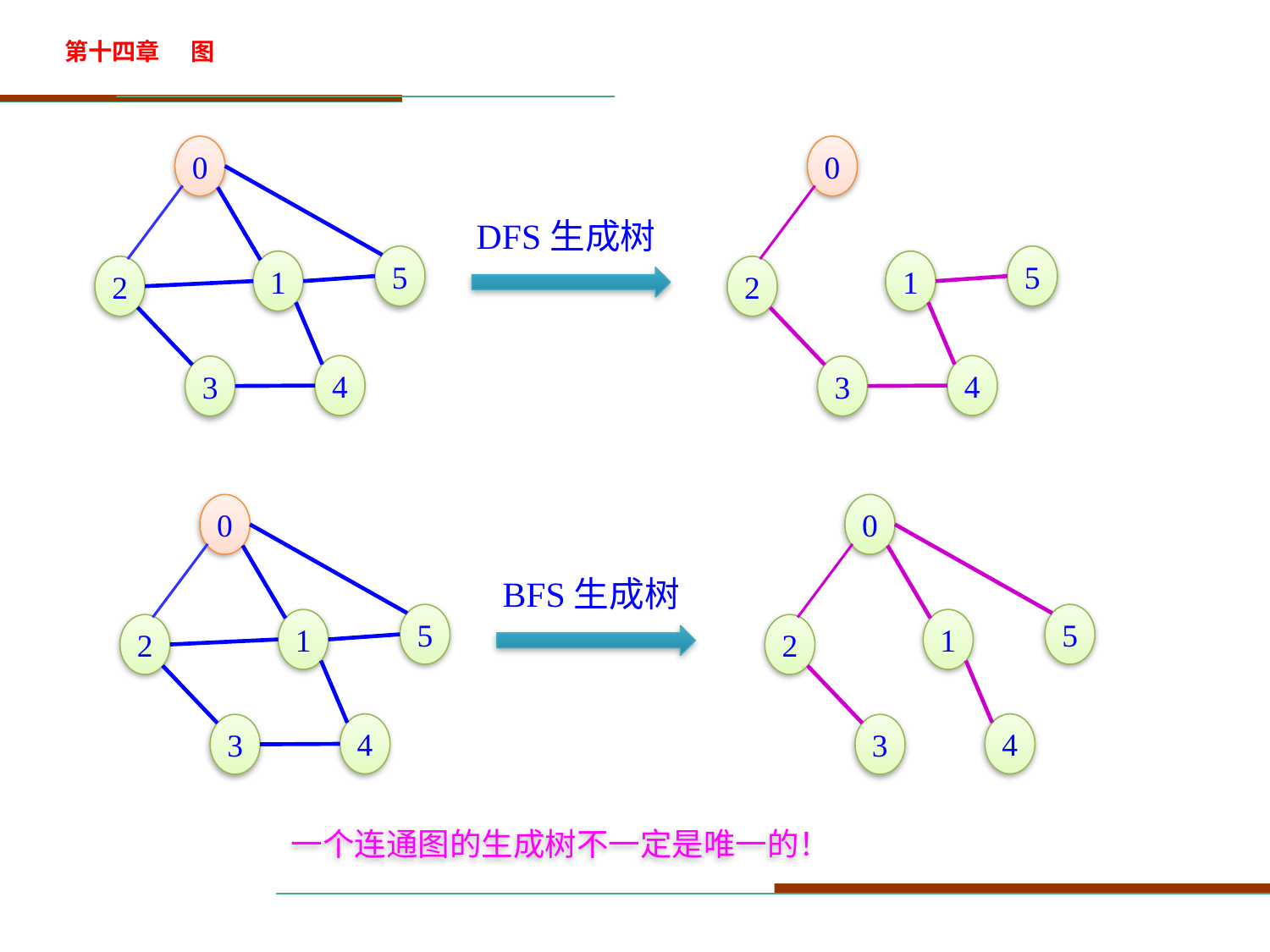

0
0

5
1
2
4
3

DFS生成树

5
1
2
4
3
0
0

5
1
2
4
3

BFS生成树

5
1
2
4
3
一个连通图的生成树不一定是唯一的！